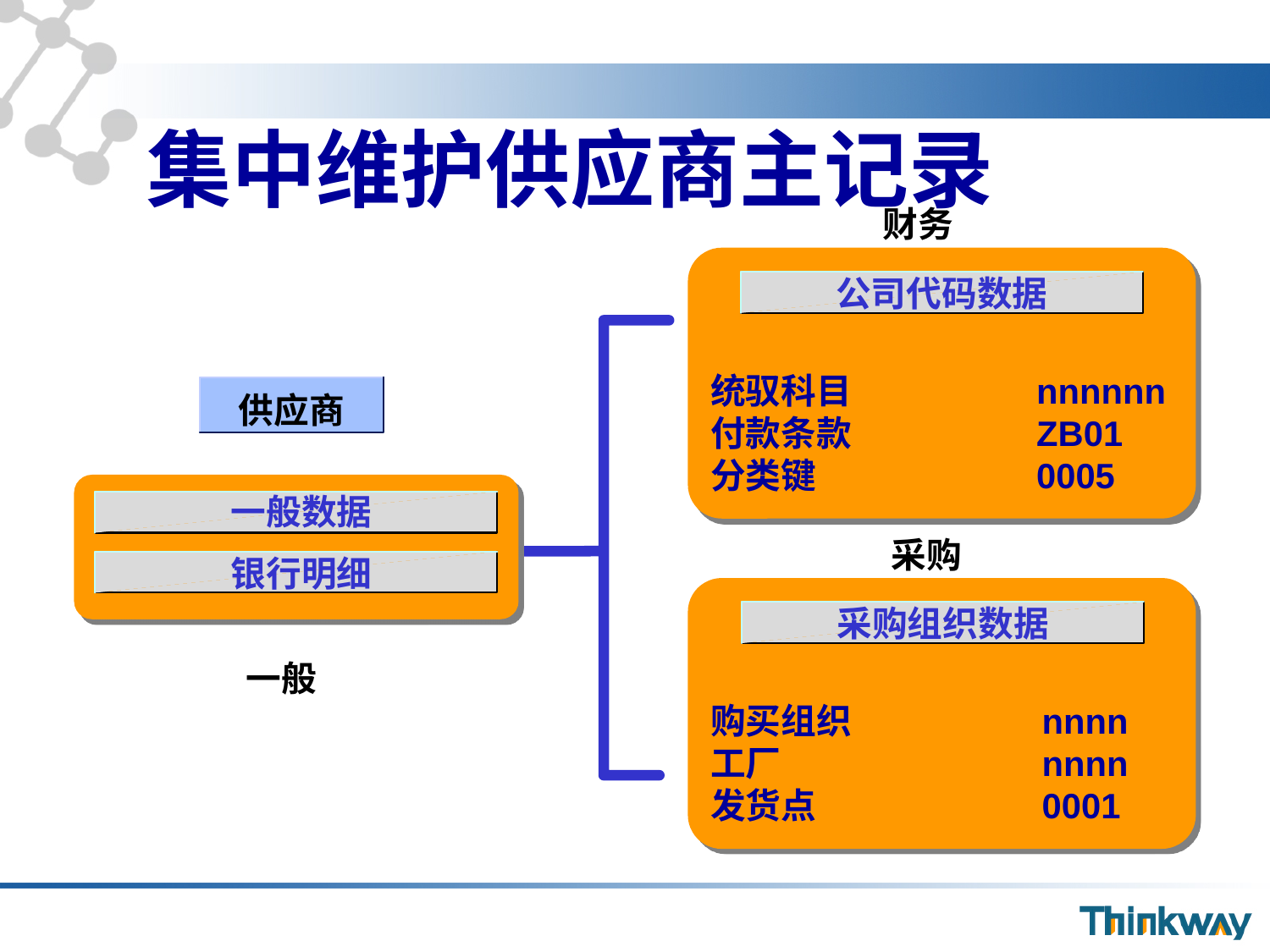

集中维护供应商主记录
财务

统驭科目	nnnnnn
付款条款	ZB01
分类键	0005

公司代码数据

供应商

一般数据

采购
银行明细

购买组织	nnnn
工厂	nnnn
发货点	0001

采购组织数据

一般